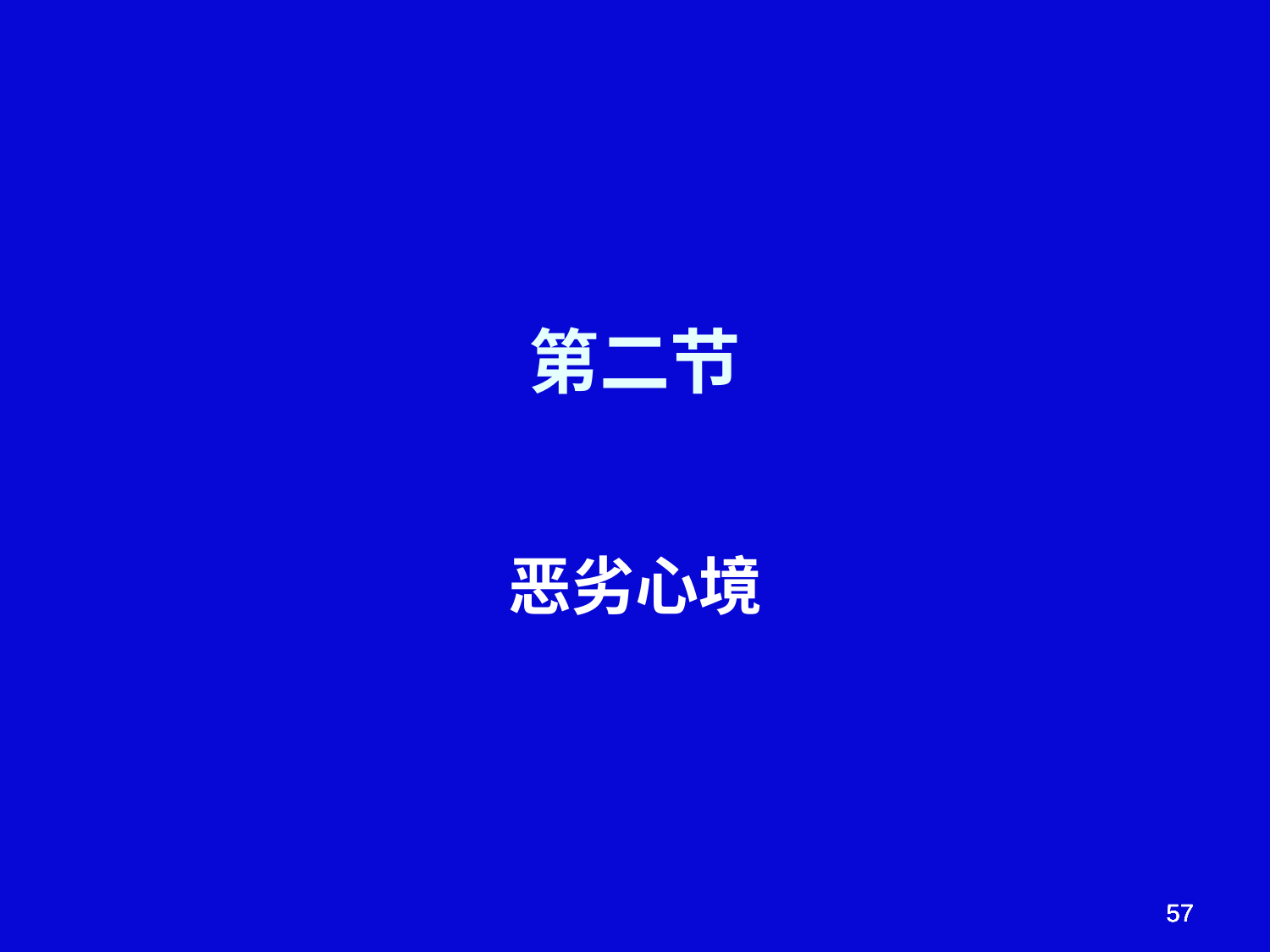

# 第二节
恶劣心境

57
57
57
57
57
57